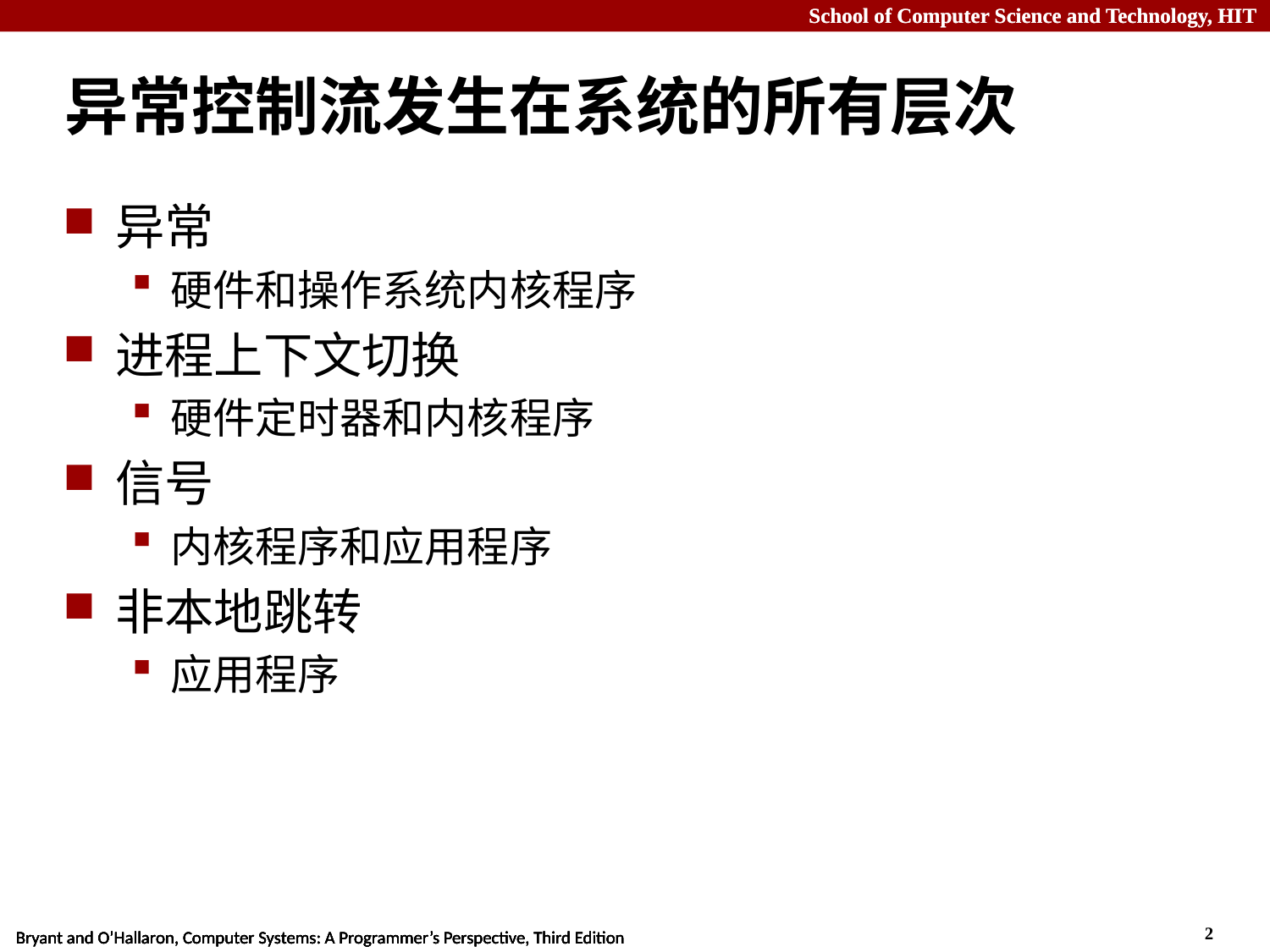

# 异常控制流发生在系统的所有层次
异常
硬件和操作系统内核程序
进程上下文切换
硬件定时器和内核程序
信号
内核程序和应用程序
非本地跳转
应用程序